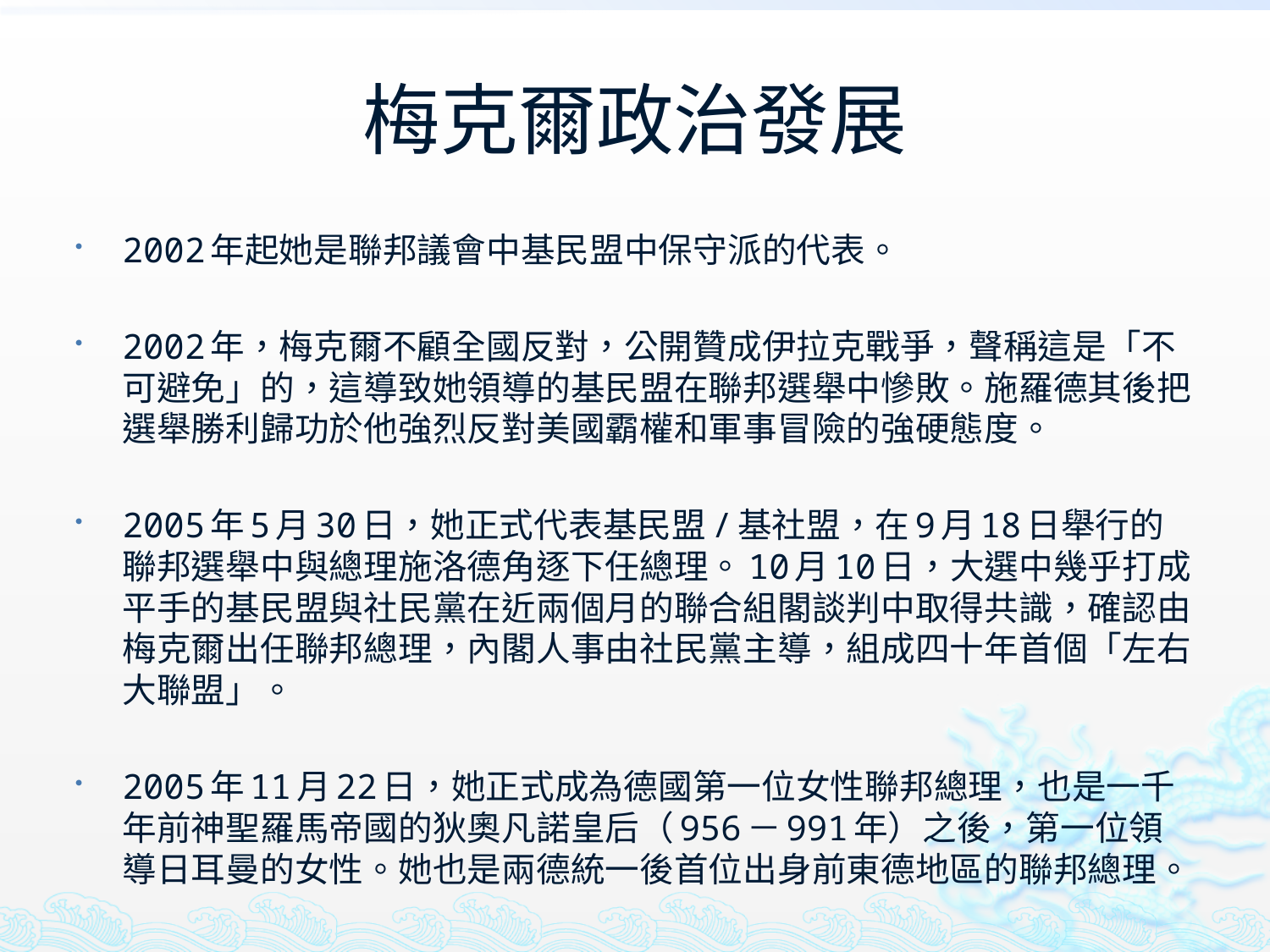

# 梅克爾政治發展
2002年起她是聯邦議會中基民盟中保守派的代表。

2002年，梅克爾不顧全國反對，公開贊成伊拉克戰爭，聲稱這是「不可避免」的，這導致她領導的基民盟在聯邦選舉中慘敗。施羅德其後把選舉勝利歸功於他強烈反對美國霸權和軍事冒險的強硬態度。

2005年5月30日，她正式代表基民盟/基社盟，在9月18日舉行的聯邦選舉中與總理施洛德角逐下任總理。10月10日，大選中幾乎打成平手的基民盟與社民黨在近兩個月的聯合組閣談判中取得共識，確認由梅克爾出任聯邦總理，內閣人事由社民黨主導，組成四十年首個「左右大聯盟」。

2005年11月22日，她正式成為德國第一位女性聯邦總理，也是一千年前神聖羅馬帝國的狄奧凡諾皇后（956－991年）之後，第一位領導日耳曼的女性。她也是兩德統一後首位出身前東德地區的聯邦總理。